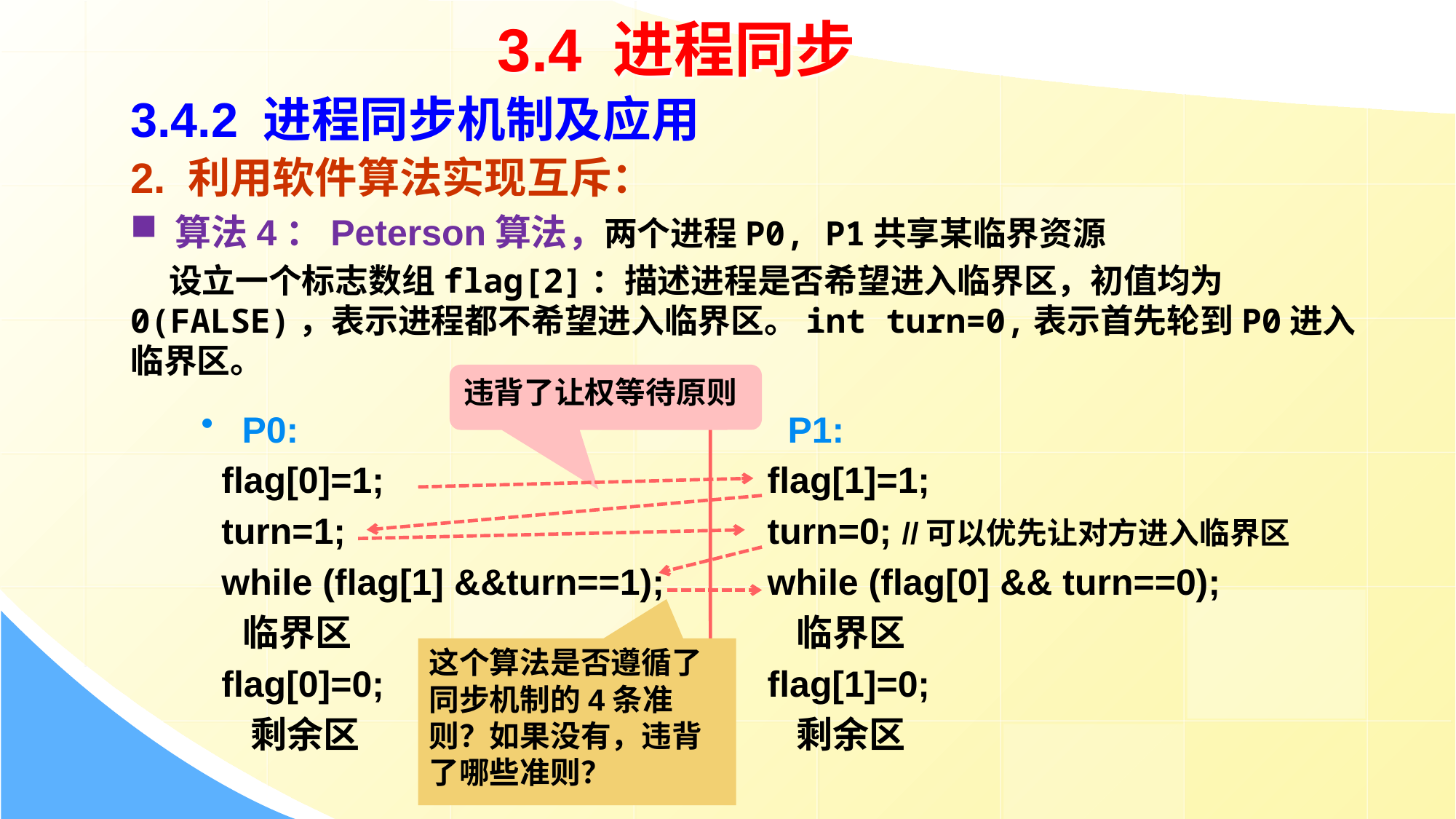

3.4 进程同步
3.4.2 进程同步机制及应用
2. 利用软件算法实现互斥：
 算法4：Peterson算法，两个进程P0, P1共享某临界资源
    设立一个标志数组flag[2]：描述进程是否希望进入临界区，初值均为0(FALSE)，表示进程都不希望进入临界区。int turn=0,表示首先轮到P0进入临界区。
违背了让权等待原则

P0:
  flag[0]=1;
  turn=1;
  while (flag[1] &&turn==1);
    临界区
  flag[0]=0;
     剩余区

P1:
  flag[1]=1;
  turn=0; //可以优先让对方进入临界区
  while (flag[0] && turn==0);
     临界区
  flag[1]=0;
     剩余区

这个算法是否遵循了同步机制的4条准则？如果没有，违背了哪些准则？